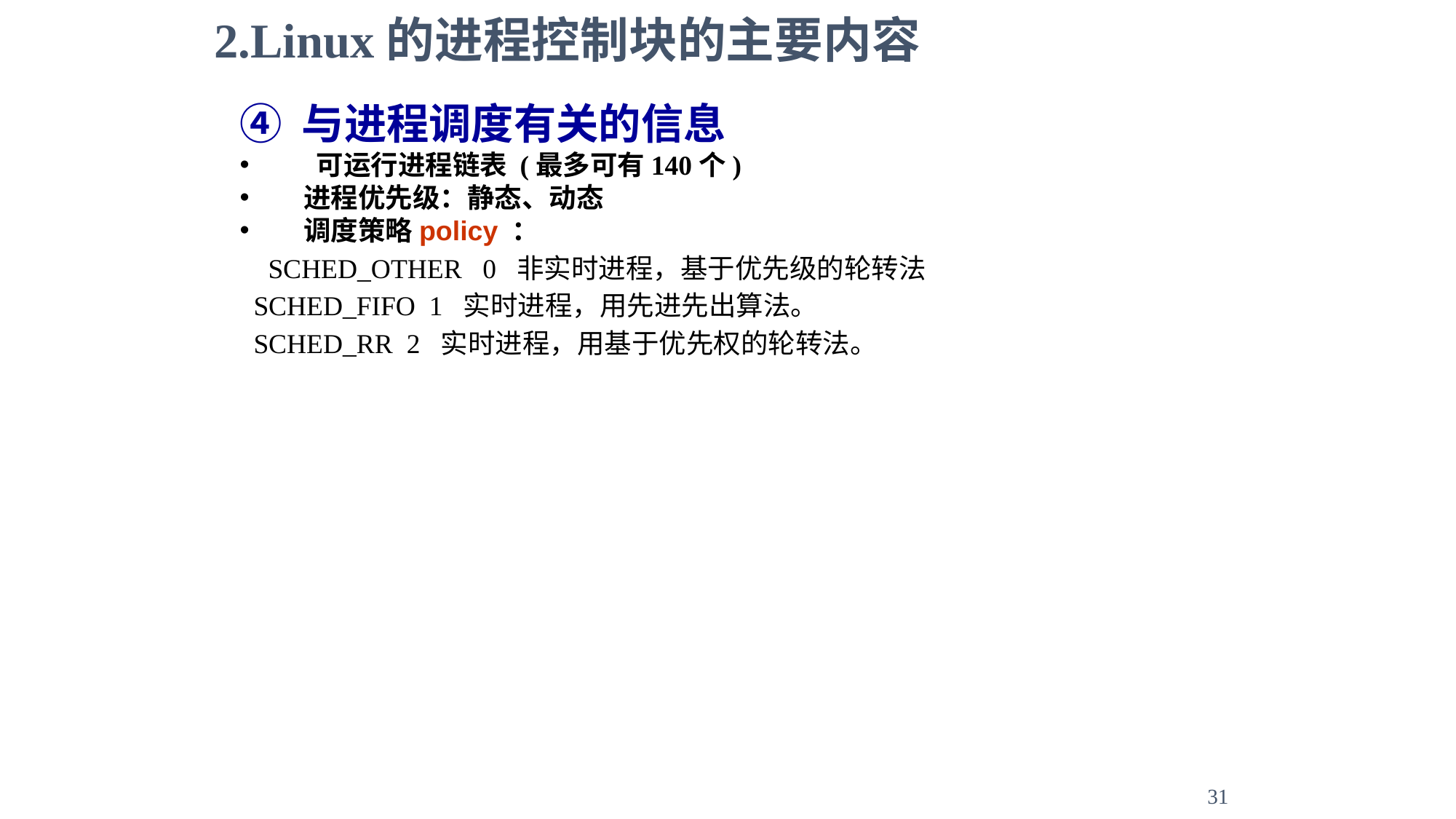

2.Linux的进程控制块的主要内容
④ 与进程调度有关的信息
 可运行进程链表 (最多可有140个)
进程优先级：静态、动态
调度策略policy ：
    SCHED_OTHER   0  非实时进程，基于优先级的轮转法
  SCHED_FIFO  1  实时进程，用先进先出算法。
  SCHED_RR  2  实时进程，用基于优先权的轮转法。
31